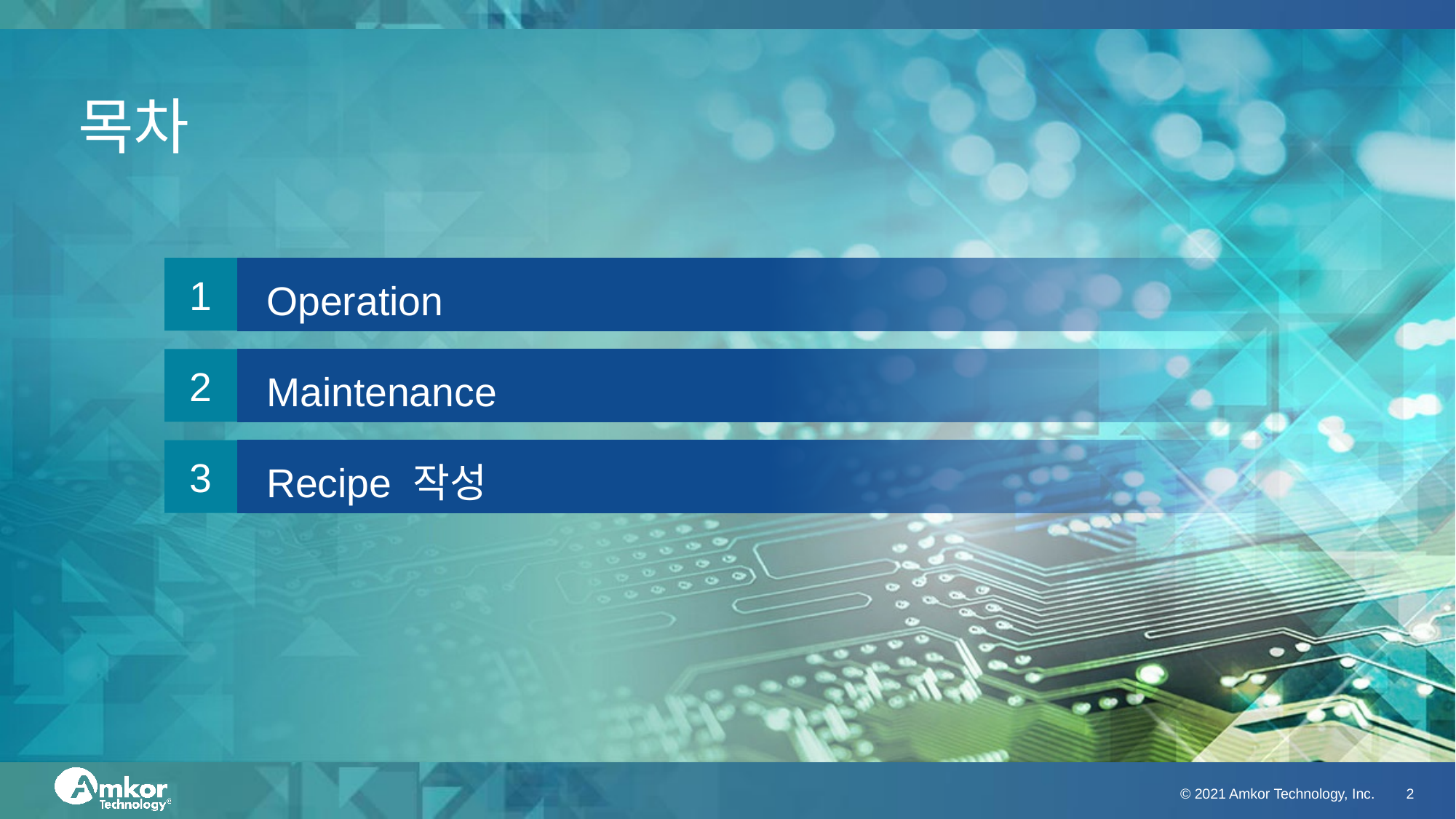

# 목차
1
Operation
2
Maintenance
3
Recipe 작성